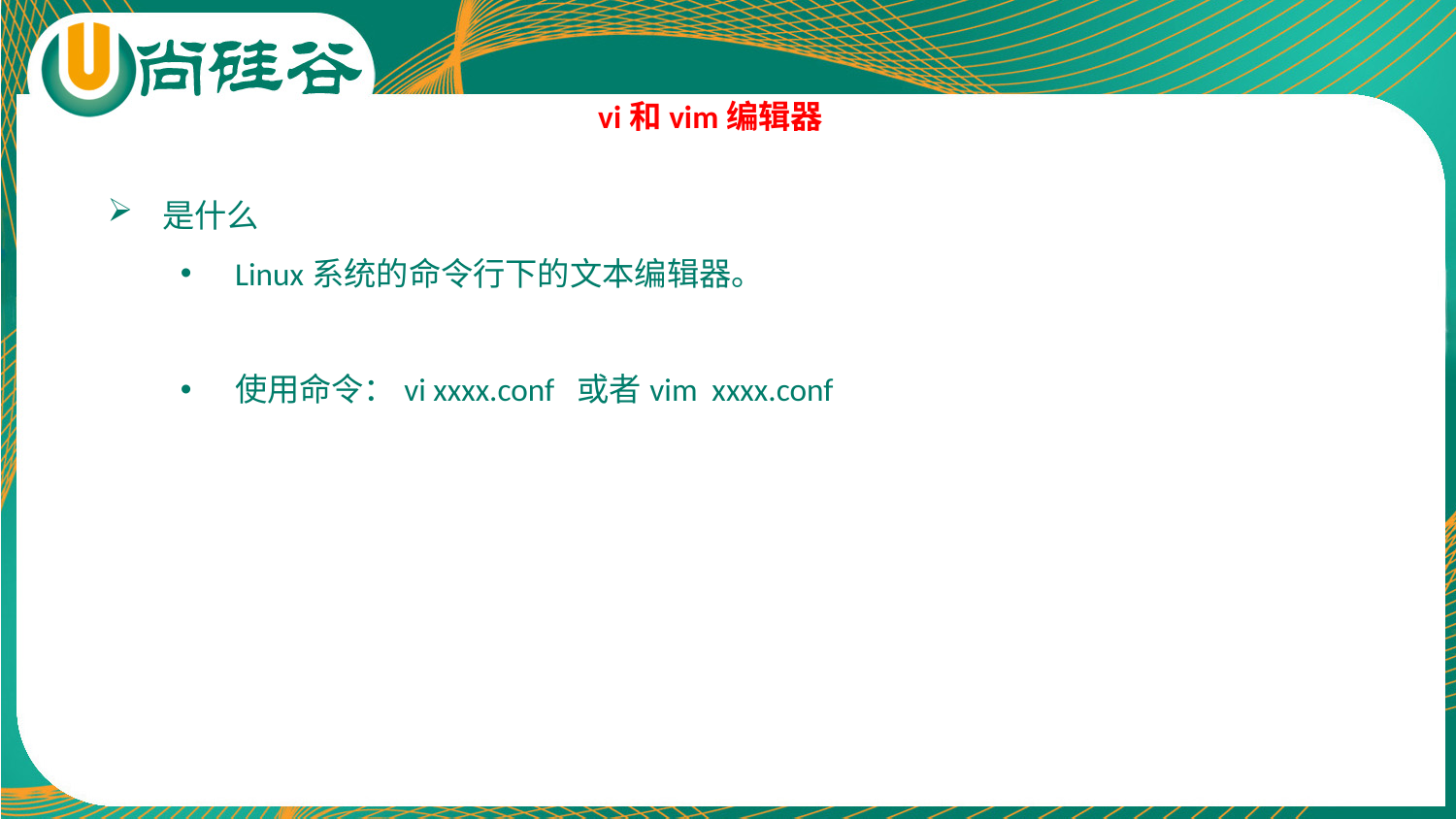

vi和vim编辑器
是什么
Linux系统的命令行下的文本编辑器。

使用命令：vi xxxx.conf  或者vim  xxxx.conf